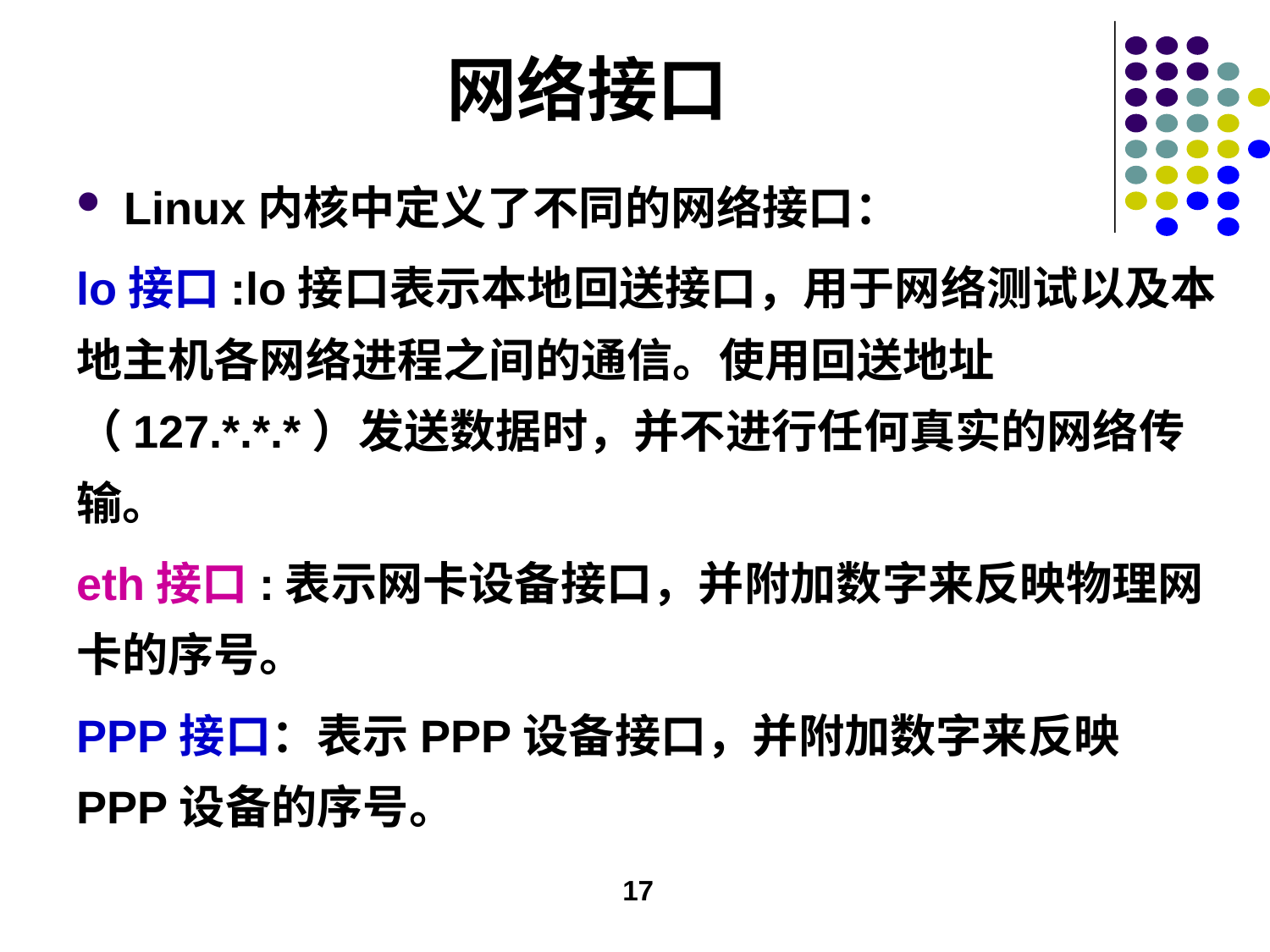

# 网络接口
Linux内核中定义了不同的网络接口：
lo接口:lo接口表示本地回送接口，用于网络测试以及本地主机各网络进程之间的通信。使用回送地址（127.*.*.*）发送数据时，并不进行任何真实的网络传输。
eth接口:表示网卡设备接口，并附加数字来反映物理网卡的序号。
PPP接口：表示PPP设备接口，并附加数字来反映PPP设备的序号。

17